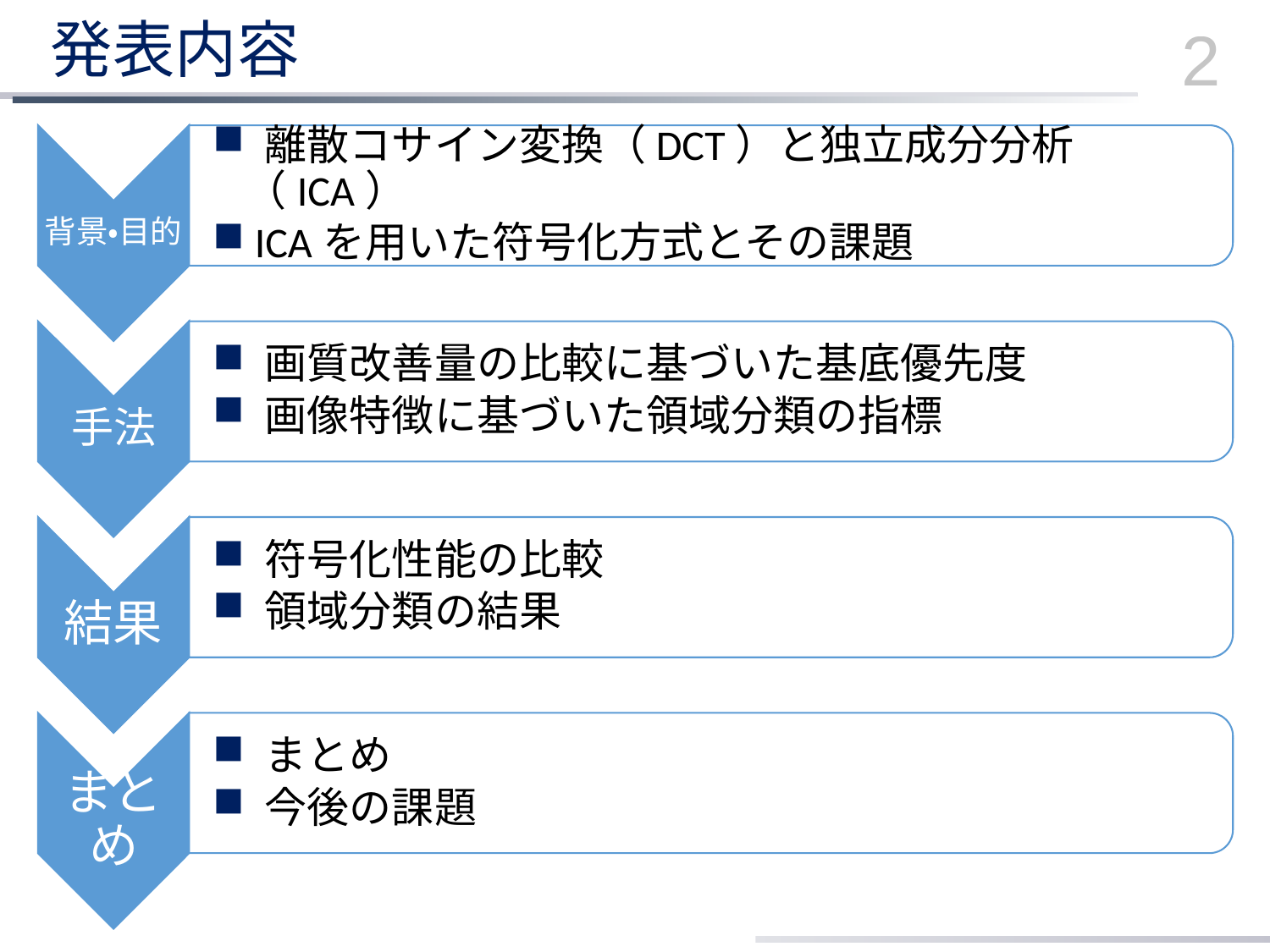

# 発表内容
2
背景・目的
 離散コサイン変換（DCT）と独立成分分析（ICA）
 ICAを用いた符号化方式とその課題
手法
 画質改善量の比較に基づいた基底優先度
 画像特徴に基づいた領域分類の指標
結果
 符号化性能の比較
 領域分類の結果
まとめ
 まとめ
 今後の課題